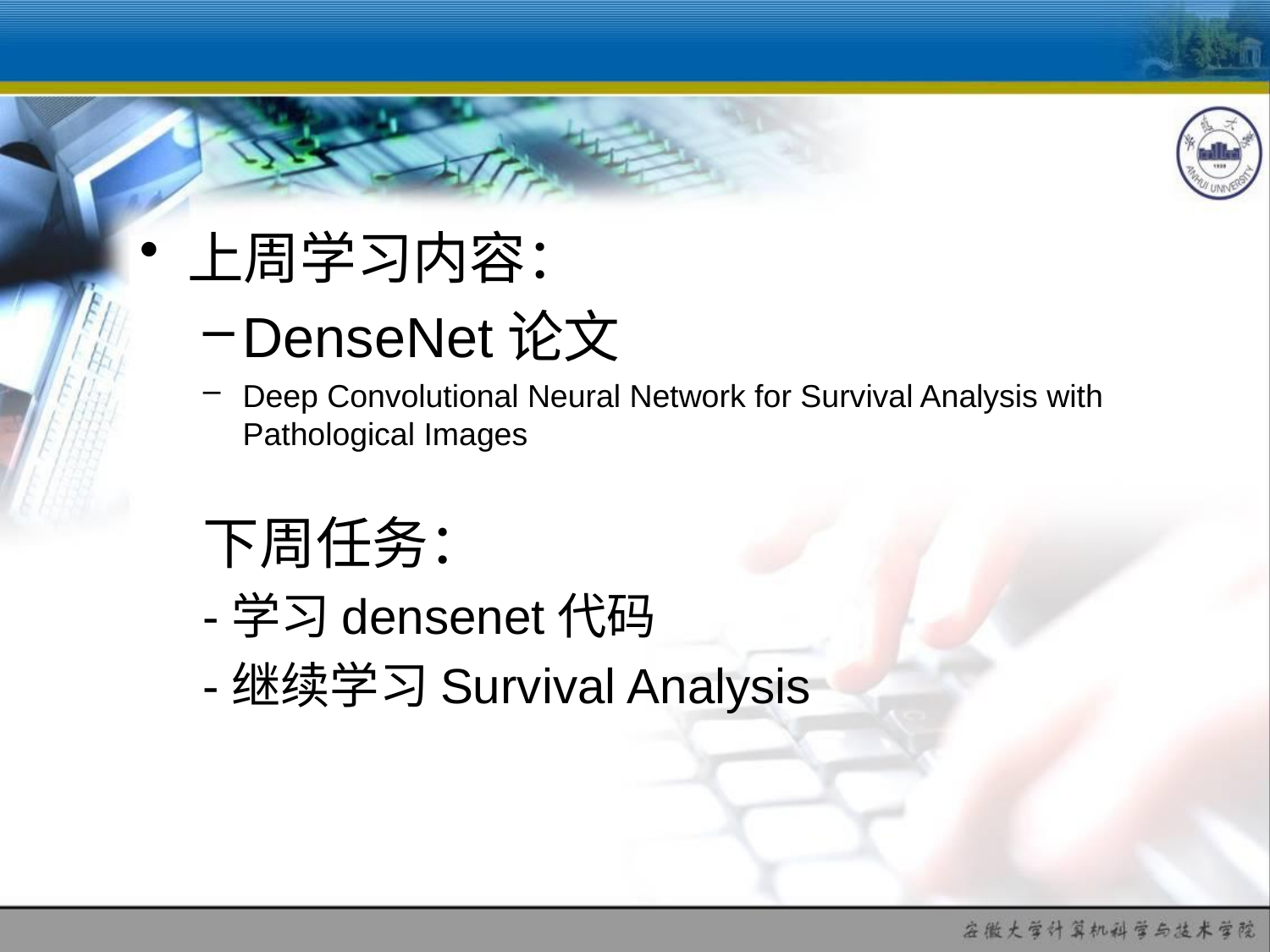

#
上周学习内容：
DenseNet论文
Deep Convolutional Neural Network for Survival Analysis with Pathological Images

下周任务：
-学习densenet代码
-继续学习Survival Analysis